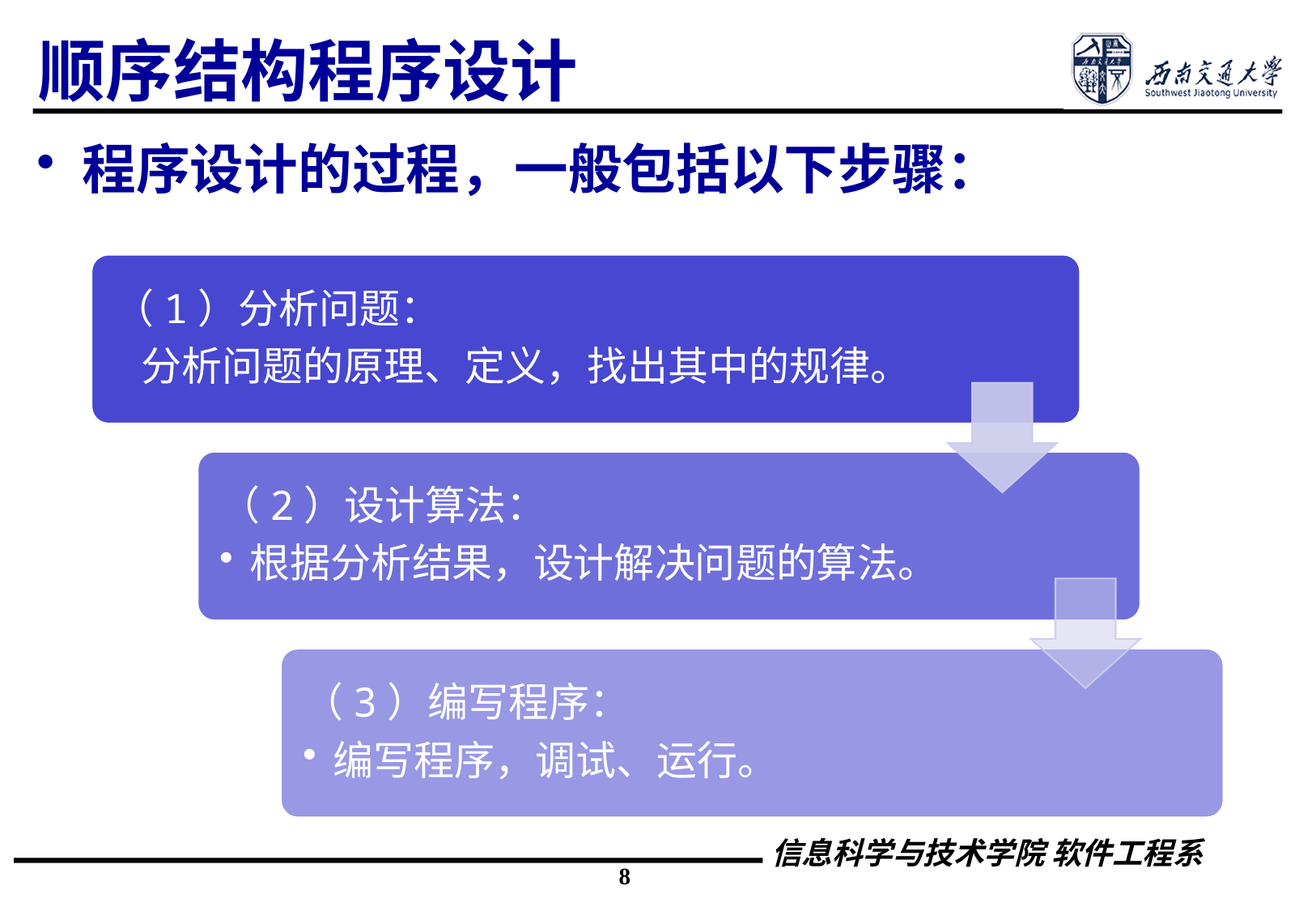

# 顺序结构程序设计
程序设计的过程，一般包括以下步骤：
（1）分析问题：
  分析问题的原理、定义，找出其中的规律。
（2）设计算法：
根据分析结果，设计解决问题的算法。
（3）编写程序：
编写程序，调试、运行。

8